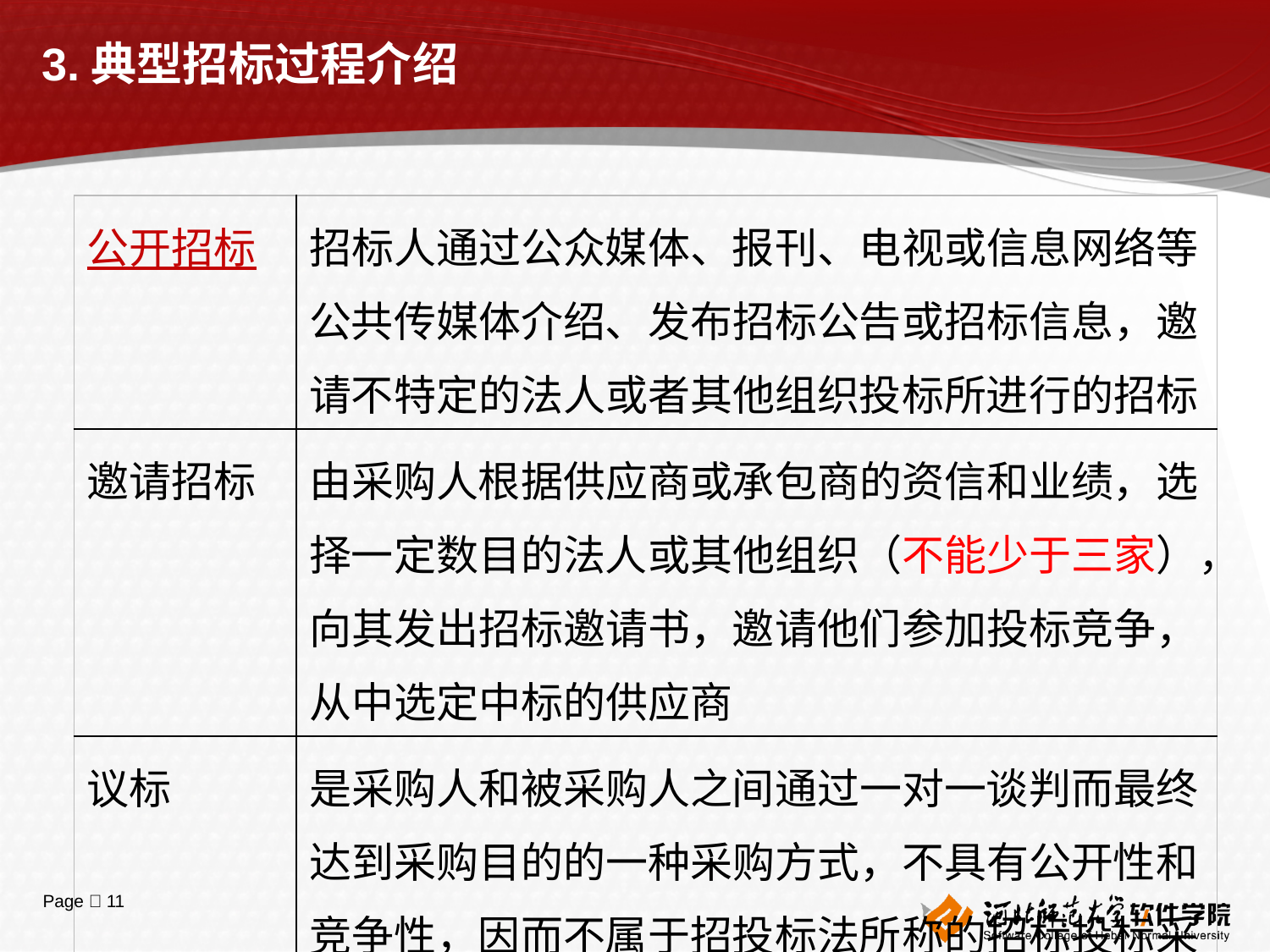

# 3.典型招标过程介绍
| 公开招标 | 招标人通过公众媒体、报刊、电视或信息网络等公共传媒体介绍、发布招标公告或招标信息，邀请不特定的法人或者其他组织投标所进行的招标 |
| --- | --- |
| 邀请招标 | 由采购人根据供应商或承包商的资信和业绩，选择一定数目的法人或其他组织（不能少于三家），向其发出招标邀请书，邀请他们参加投标竞争，从中选定中标的供应商 |
| 议标 | 是采购人和被采购人之间通过一对一谈判而最终达到采购目的的一种采购方式，不具有公开性和竞争性，因而不属于招投标法所称的招标投标采购方式 |